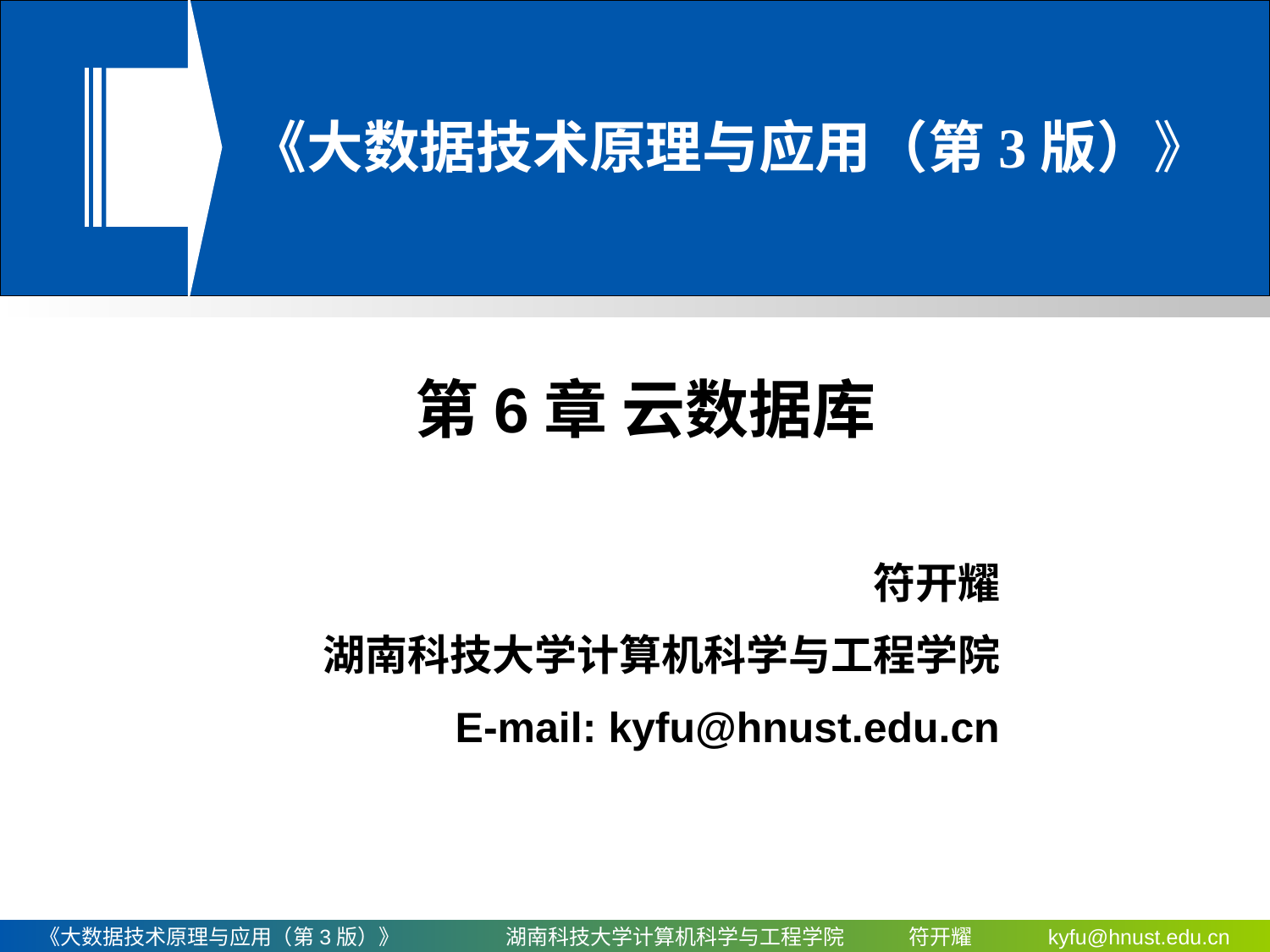

《大数据技术原理与应用（第3版）》

# 第6章 云数据库
符开耀
湖南科技大学计算机科学与工程学院
E-mail: kyfu@hnust.edu.cn